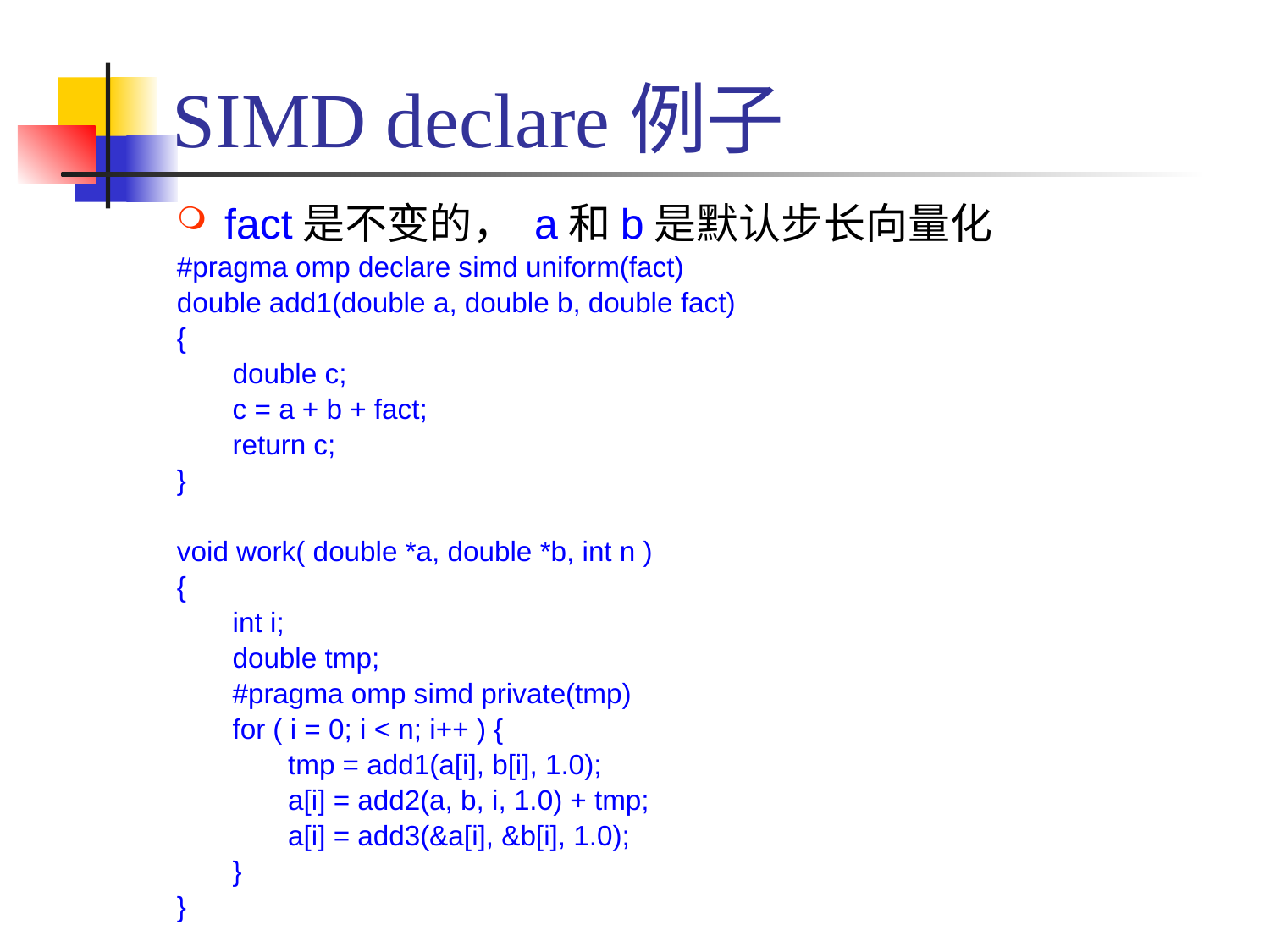

# SIMD declare例子
fact是不变的， a和b是默认步长向量化
#pragma omp declare simd uniform(fact)
double add1(double a, double b, double fact)
{
double c;
c = a + b + fact;
return c;
}

void work( double *a, double *b, int n )
{
int i;
double tmp;
#pragma omp simd private(tmp)
for ( i = 0; i < n; i++ ) {
tmp = add1(a[i], b[i], 1.0);
a[i] = add2(a, b, i, 1.0) + tmp;
a[i] = add3(&a[i], &b[i], 1.0);
}
}